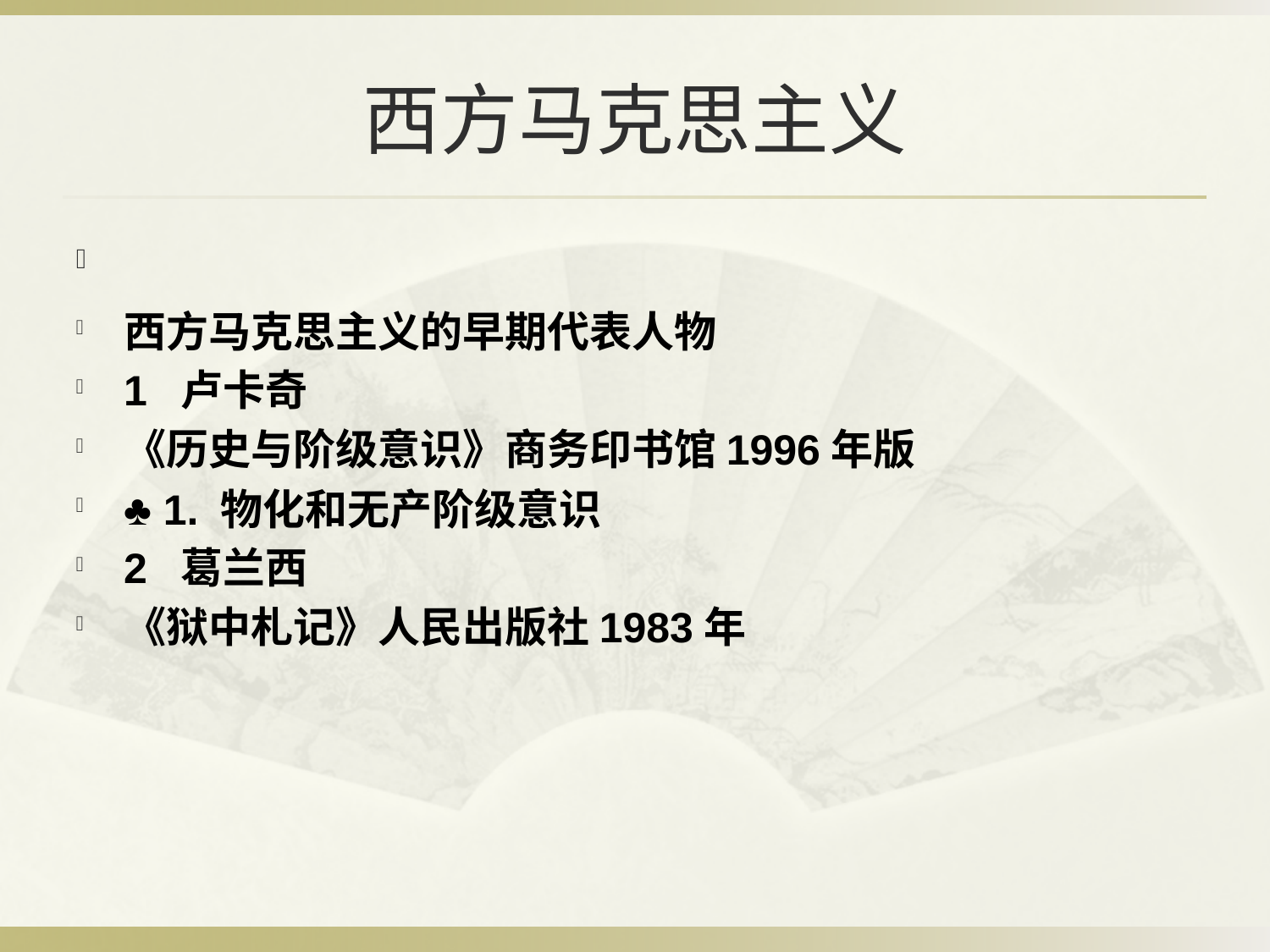

# 西方马克思主义

西方马克思主义的早期代表人物
1  卢卡奇
《历史与阶级意识》商务印书馆1996年版
♣ 1. 物化和无产阶级意识
2  葛兰西
《狱中札记》人民出版社1983年